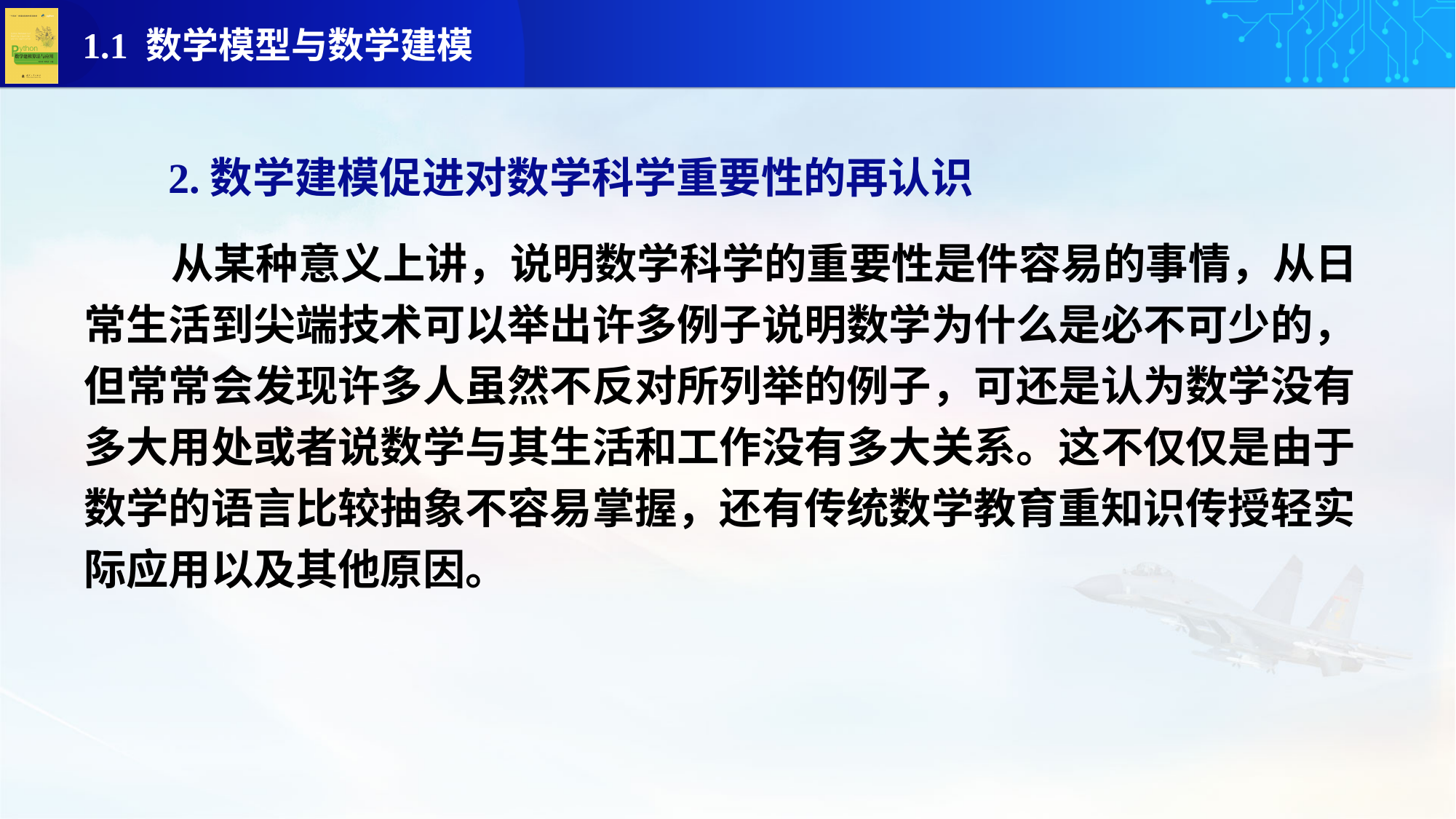

2.数学建模促进对数学科学重要性的再认识

        从某种意义上讲，说明数学科学的重要性是件容易的事情，从日常生活到尖端技术可以举出许多例子说明数学为什么是必不可少的，但常常会发现许多人虽然不反对所列举的例子，可还是认为数学没有多大用处或者说数学与其生活和工作没有多大关系。这不仅仅是由于数学的语言比较抽象不容易掌握，还有传统数学教育重知识传授轻实际应用以及其他原因。